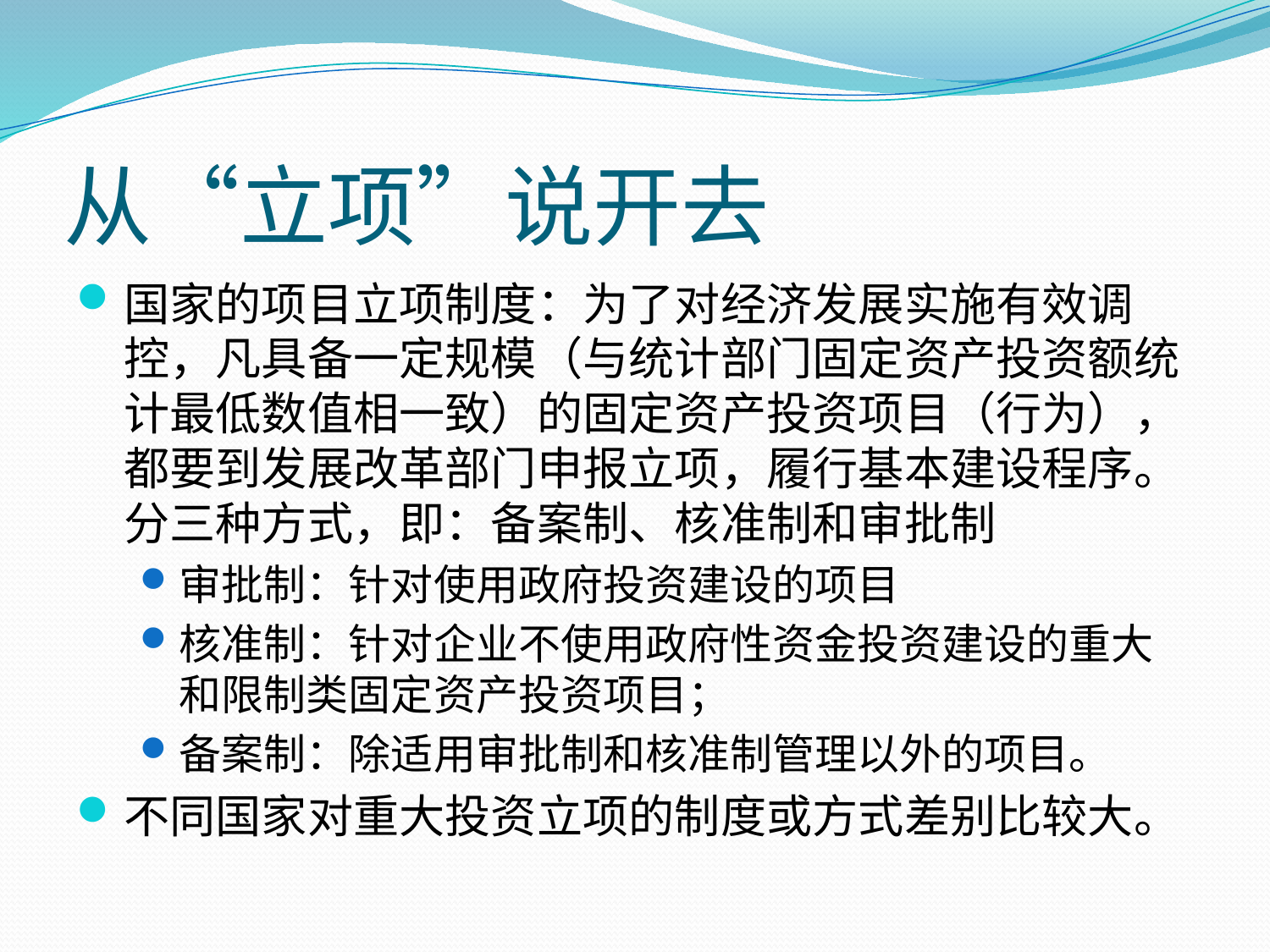

# 从“立项”说开去
国家的项目立项制度：为了对经济发展实施有效调控，凡具备一定规模（与统计部门固定资产投资额统计最低数值相一致）的固定资产投资项目（行为），都要到发展改革部门申报立项，履行基本建设程序。分三种方式，即：备案制、核准制和审批制
审批制：针对使用政府投资建设的项目
核准制：针对企业不使用政府性资金投资建设的重大和限制类固定资产投资项目；
备案制：除适用审批制和核准制管理以外的项目。
不同国家对重大投资立项的制度或方式差别比较大。